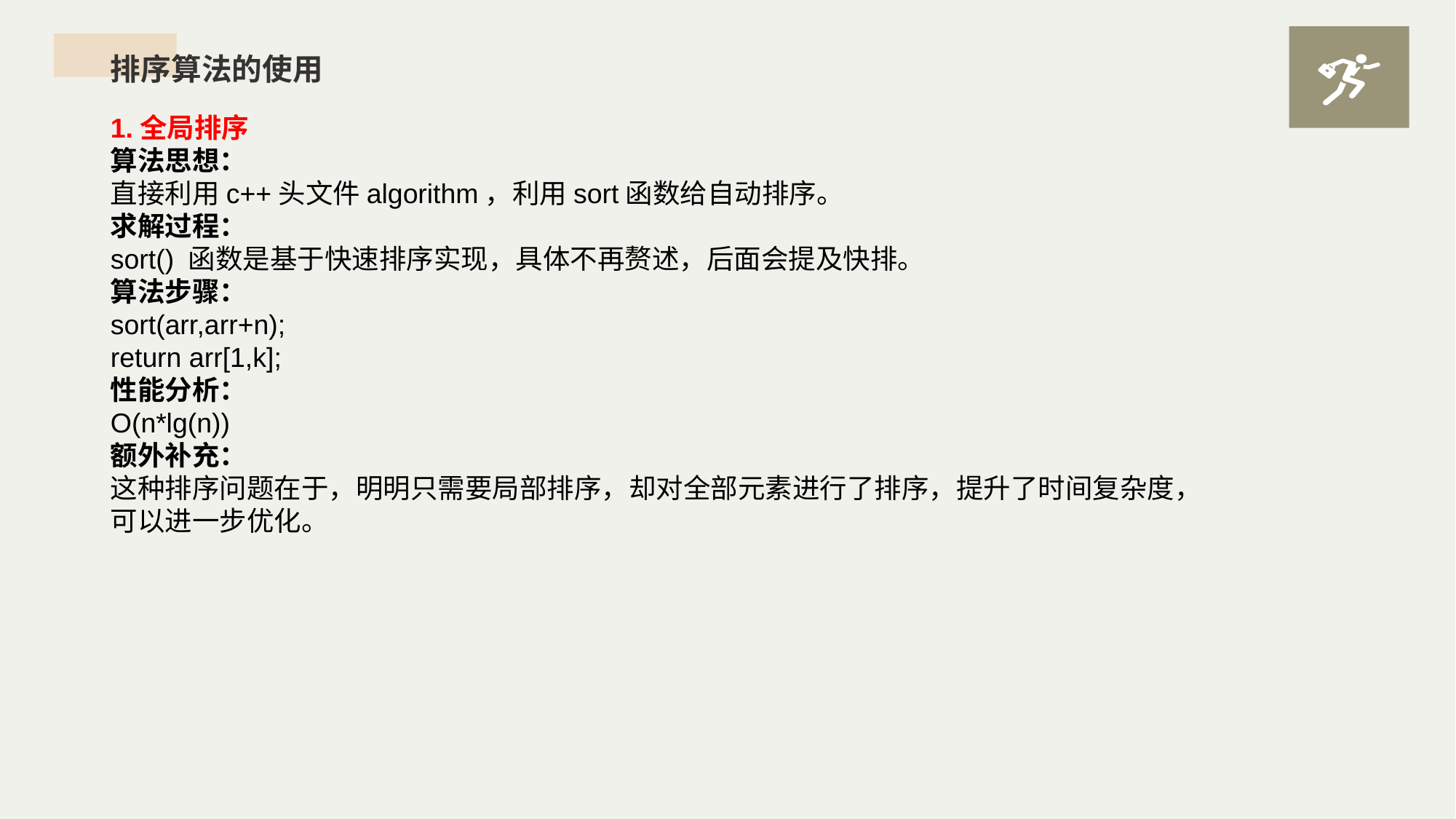

排序算法的使用

1.全局排序
算法思想：
直接利用c++头文件algorithm，利用sort函数给自动排序。
求解过程：
sort() 函数是基于快速排序实现，具体不再赘述，后面会提及快排。
算法步骤：
sort(arr,arr+n);
return arr[1,k];
性能分析：
O(n*lg(n))
额外补充：
这种排序问题在于，明明只需要局部排序，却对全部元素进行了排序，提升了时间复杂度，可以进一步优化。